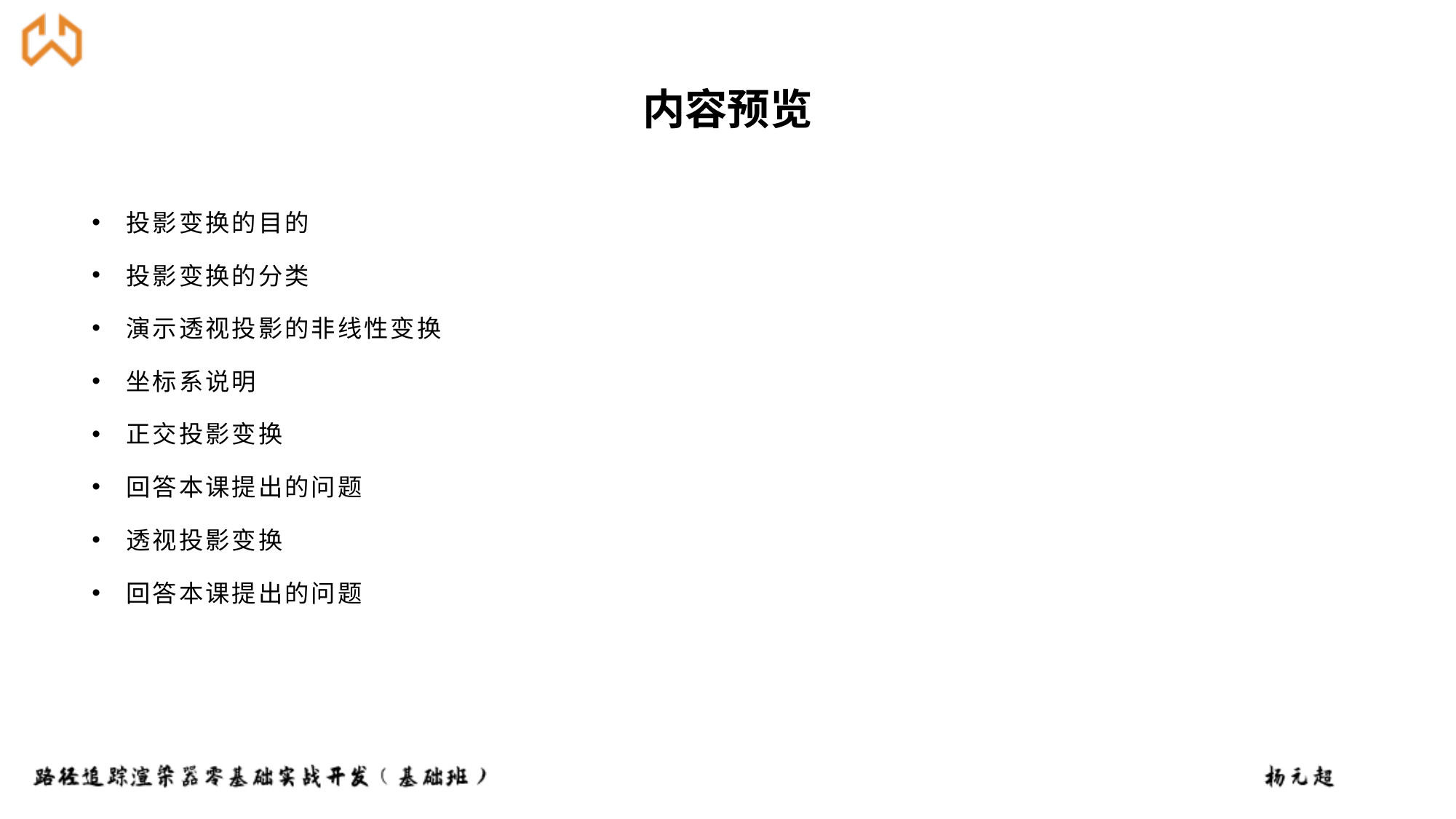

投影变换的目的
投影变换的分类
演示透视投影的非线性变换
坐标系说明
正交投影变换
回答本课提出的问题
透视投影变换
回答本课提出的问题